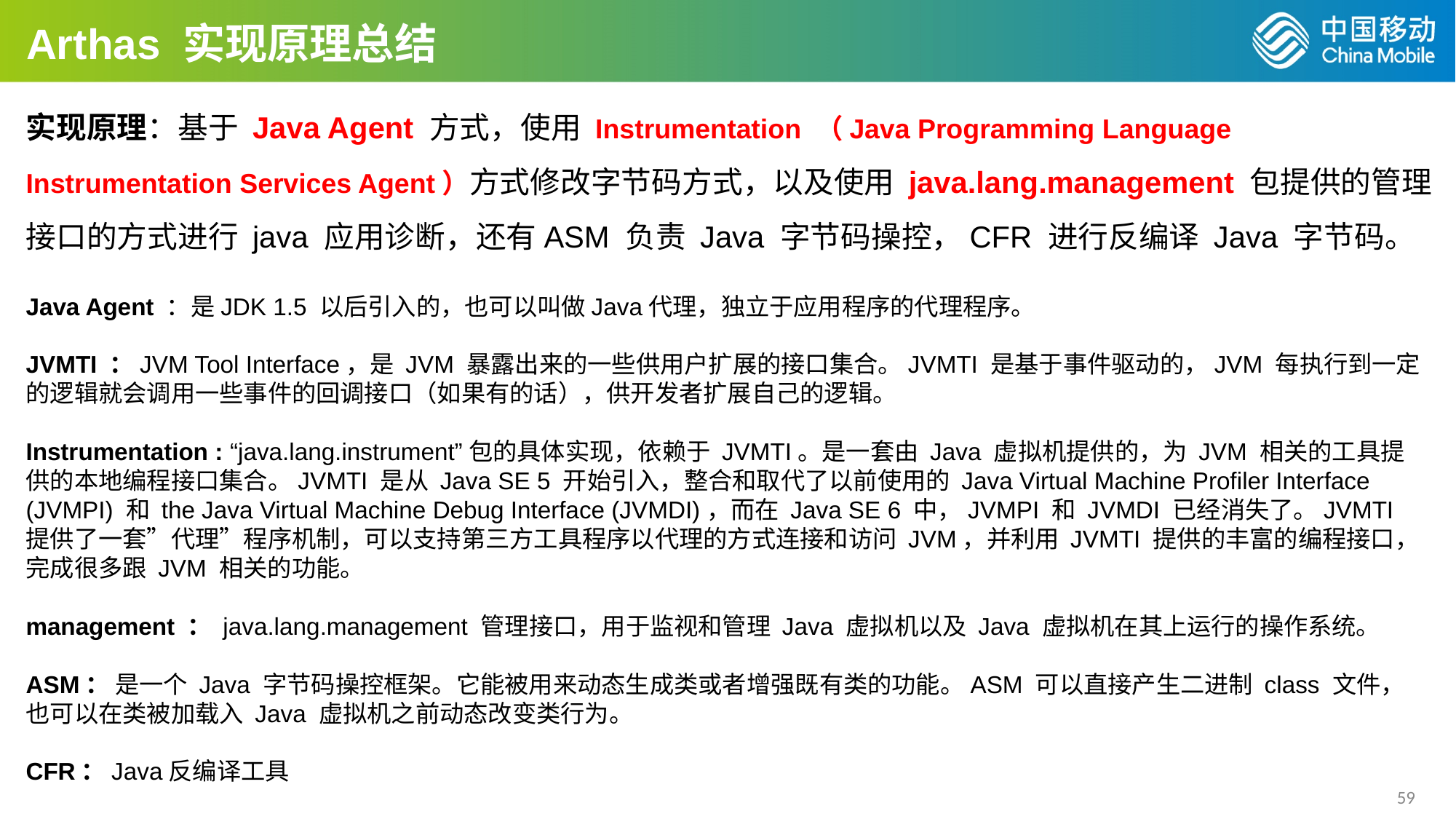

Arthas 实现原理总结
实现原理：基于 Java Agent 方式，使用 Instrumentation （Java Programming Language Instrumentation Services Agent）方式修改字节码方式，以及使用 java.lang.management 包提供的管理接口的方式进行 java 应用诊断，还有ASM 负责 Java 字节码操控，CFR 进行反编译 Java 字节码。
Java Agent ：是JDK 1.5 以后引入的，也可以叫做Java代理，独立于应用程序的代理程序。

JVMTI ：JVM Tool Interface，是 JVM 暴露出来的一些供用户扩展的接口集合。JVMTI 是基于事件驱动的，JVM 每执行到一定的逻辑就会调用一些事件的回调接口（如果有的话），供开发者扩展自己的逻辑。

Instrumentation : “java.lang.instrument”包的具体实现，依赖于 JVMTI。是一套由 Java 虚拟机提供的，为 JVM 相关的工具提供的本地编程接口集合。JVMTI 是从 Java SE 5 开始引入，整合和取代了以前使用的 Java Virtual Machine Profiler Interface (JVMPI) 和 the Java Virtual Machine Debug Interface (JVMDI)，而在 Java SE 6 中，JVMPI 和 JVMDI 已经消失了。JVMTI 提供了一套”代理”程序机制，可以支持第三方工具程序以代理的方式连接和访问 JVM，并利用 JVMTI 提供的丰富的编程接口，完成很多跟 JVM 相关的功能。

management ： java.lang.management 管理接口，用于监视和管理 Java 虚拟机以及 Java 虚拟机在其上运行的操作系统。

ASM： 是一个 Java 字节码操控框架。它能被用来动态生成类或者增强既有类的功能。ASM 可以直接产生二进制 class 文件，也可以在类被加载入 Java 虚拟机之前动态改变类行为。

CFR：Java反编译工具